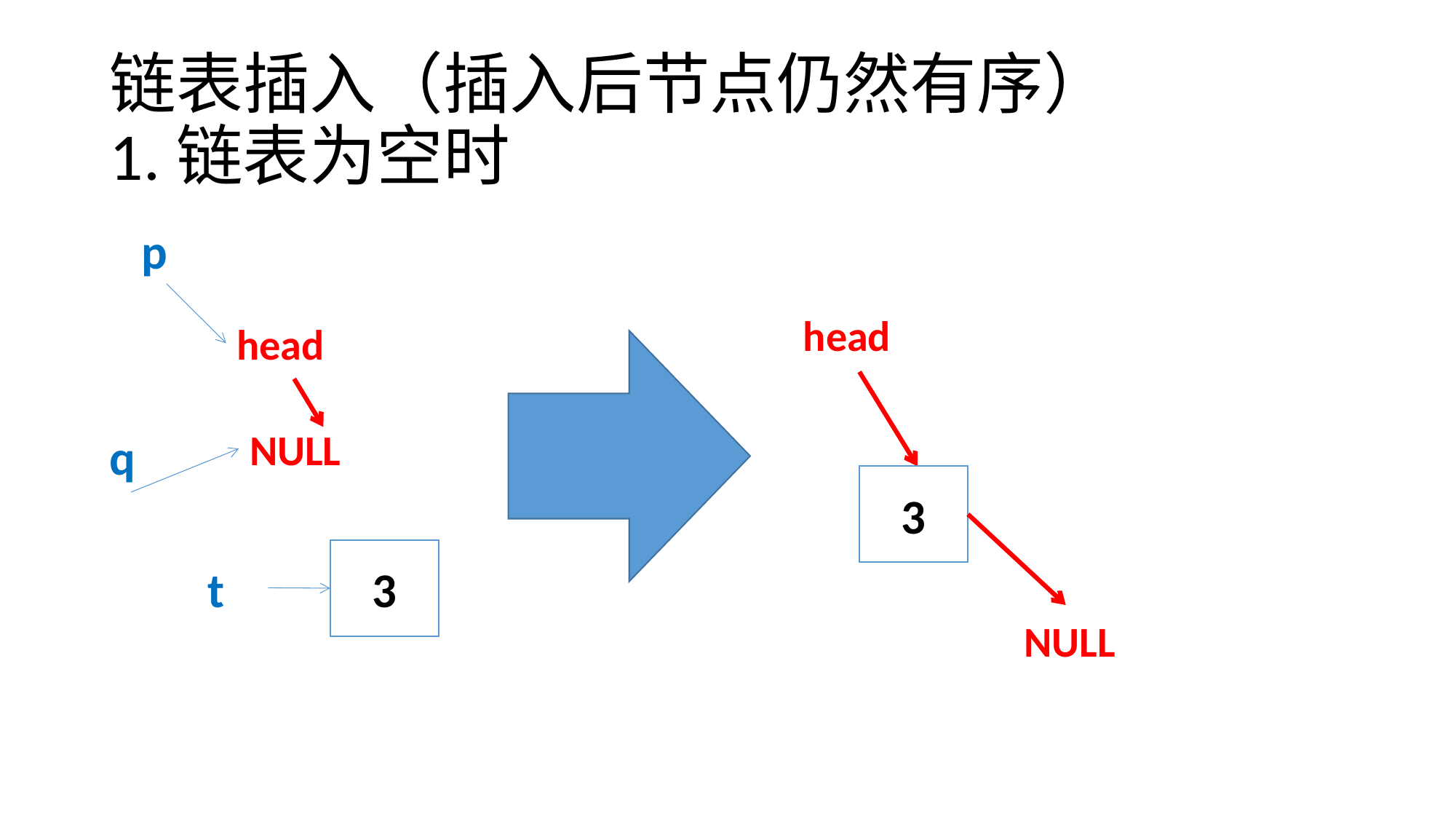

# 链表插入（插入后节点仍然有序） 1.链表为空时
p
head
head

NULL
q
3
3
t
NULL